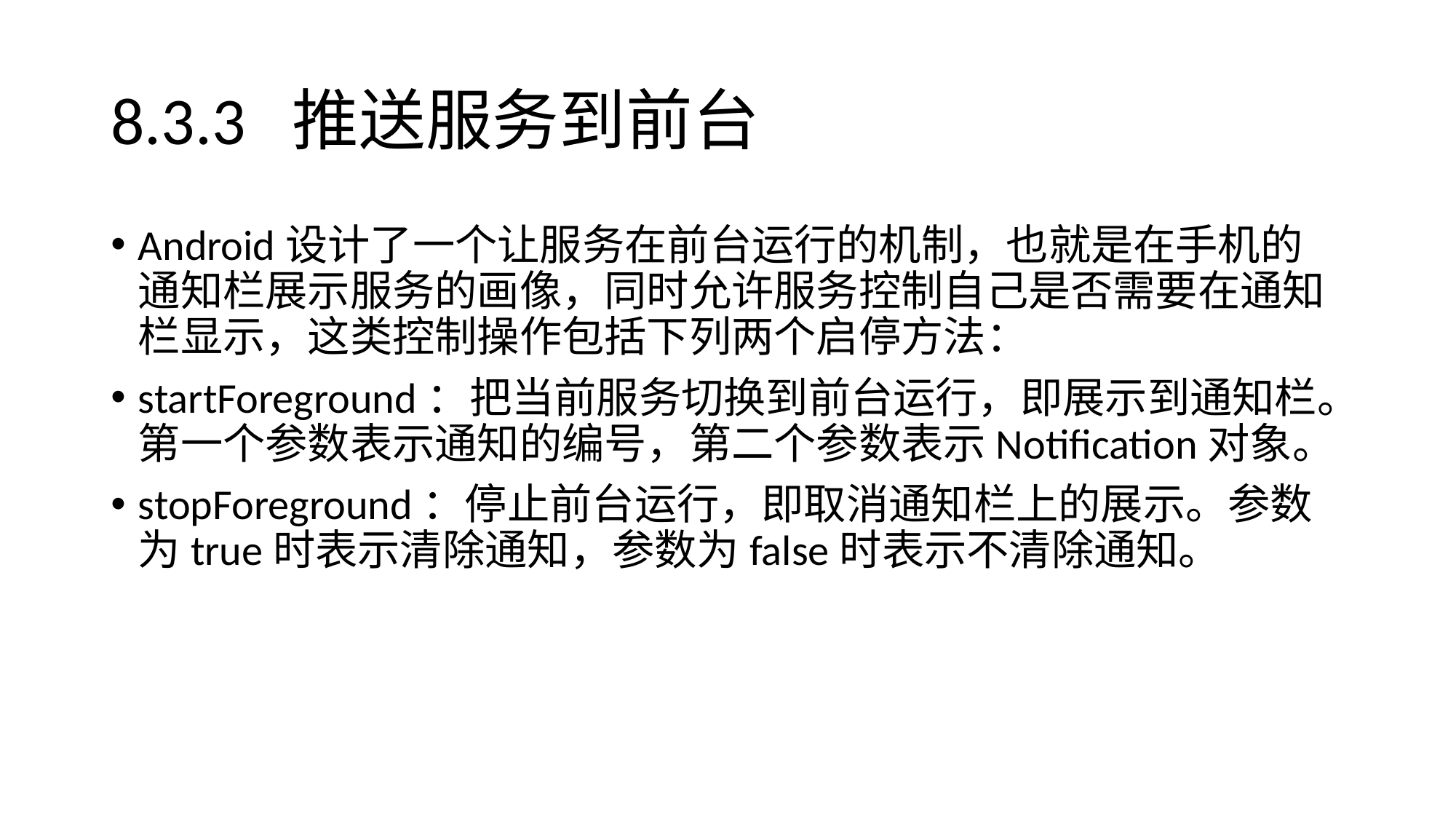

# 8.3.3  推送服务到前台
Android设计了一个让服务在前台运行的机制，也就是在手机的通知栏展示服务的画像，同时允许服务控制自己是否需要在通知栏显示，这类控制操作包括下列两个启停方法：
startForeground：把当前服务切换到前台运行，即展示到通知栏。第一个参数表示通知的编号，第二个参数表示Notification对象。
stopForeground：停止前台运行，即取消通知栏上的展示。参数为true时表示清除通知，参数为false时表示不清除通知。